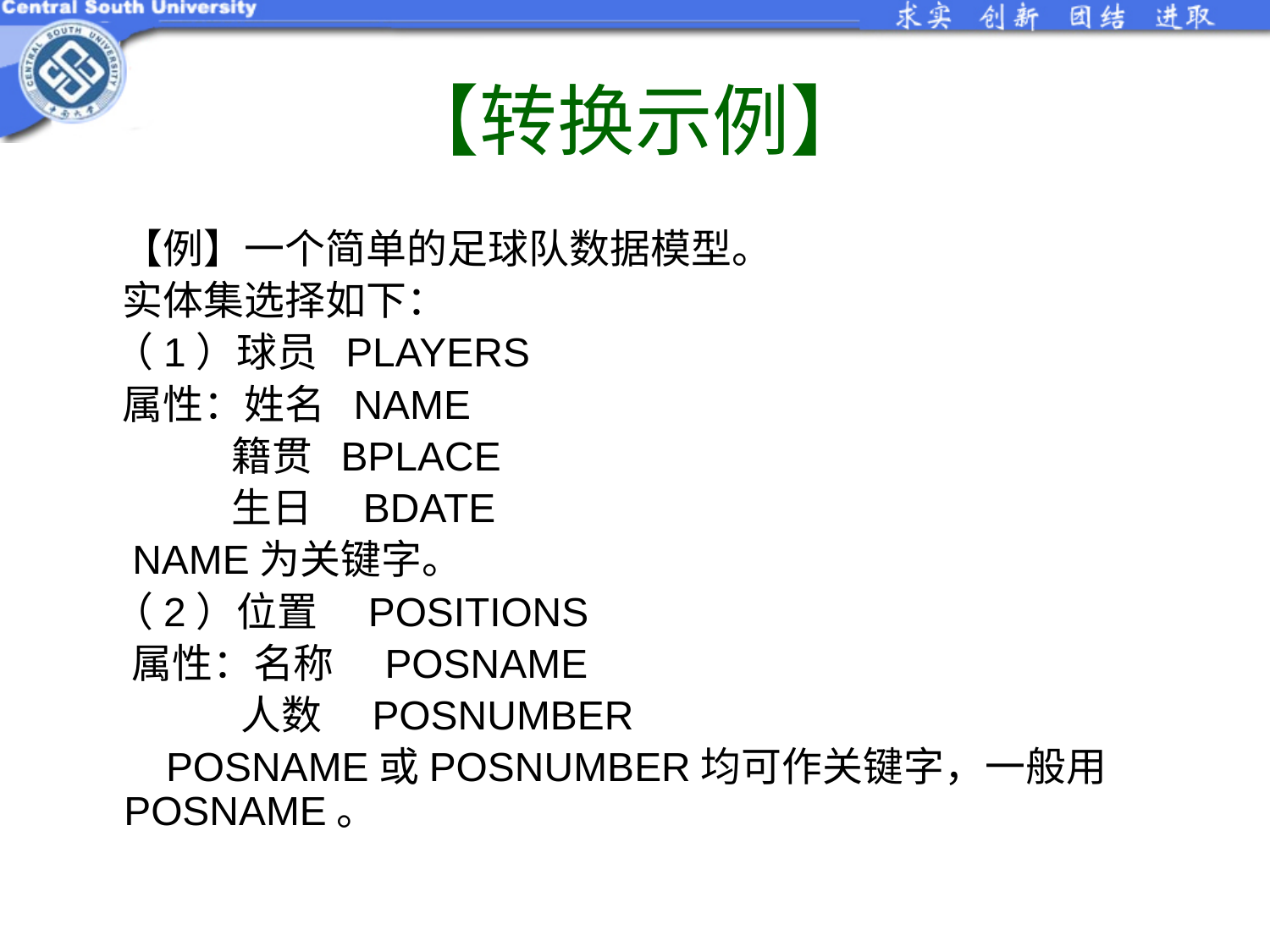

# 【转换示例】
    【例】一个简单的足球队数据模型。
    实体集选择如下：
   （1）球员  PLAYERS
    属性：姓名  NAME
                籍贯  BPLACE
                生日　BDATE
     NAME为关键字。
   （2）位置　POSITIONS
     属性：名称　POSNAME
                 人数　POSNUMBER
        POSNAME或POSNUMBER均可作关键字，一般用POSNAME。